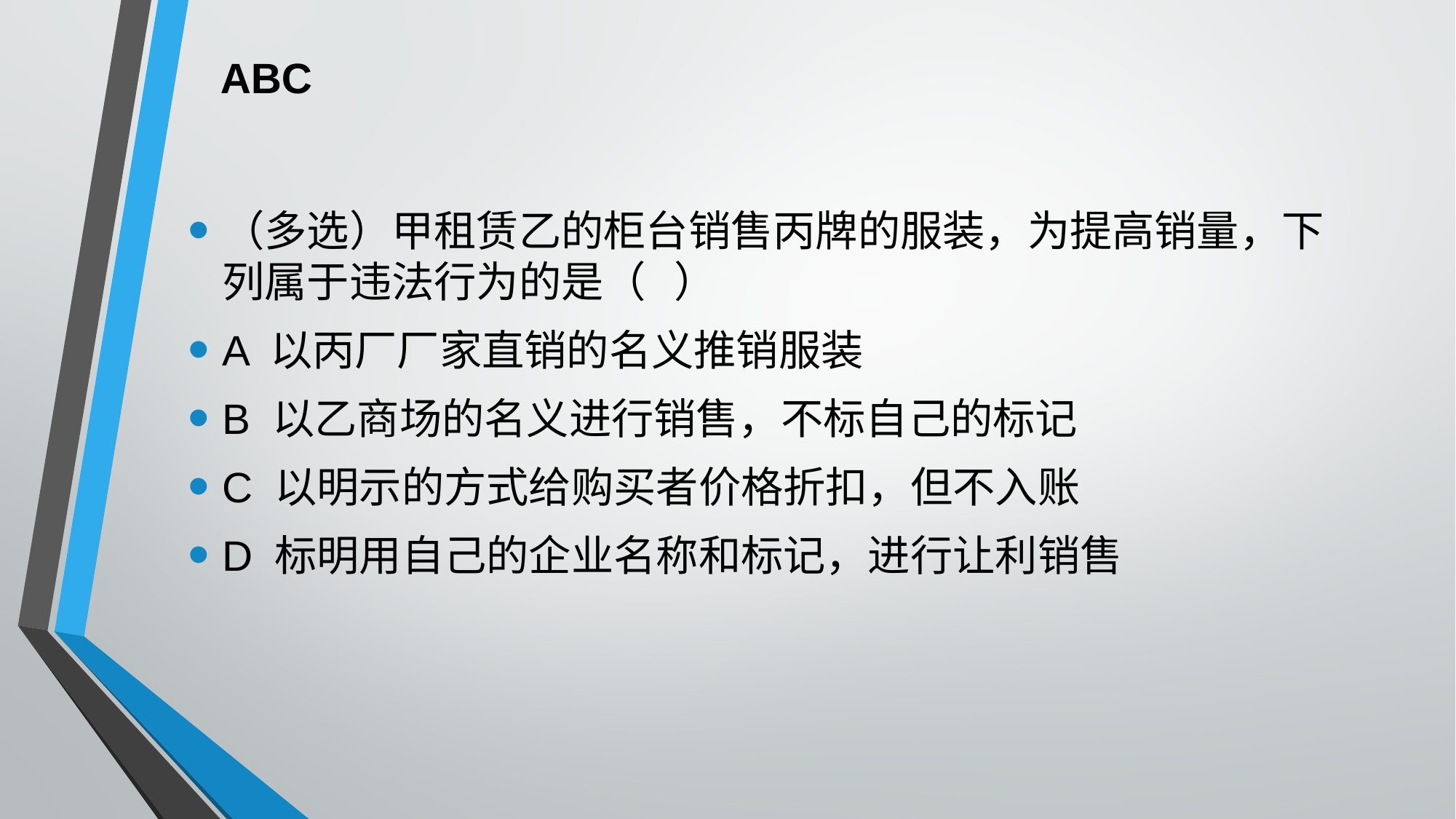

ABC
（多选）甲租赁乙的柜台销售丙牌的服装，为提高销量，下列属于违法行为的是（   ）
A 以丙厂厂家直销的名义推销服装
B 以乙商场的名义进行销售，不标自己的标记
C 以明示的方式给购买者价格折扣，但不入账
D 标明用自己的企业名称和标记，进行让利销售